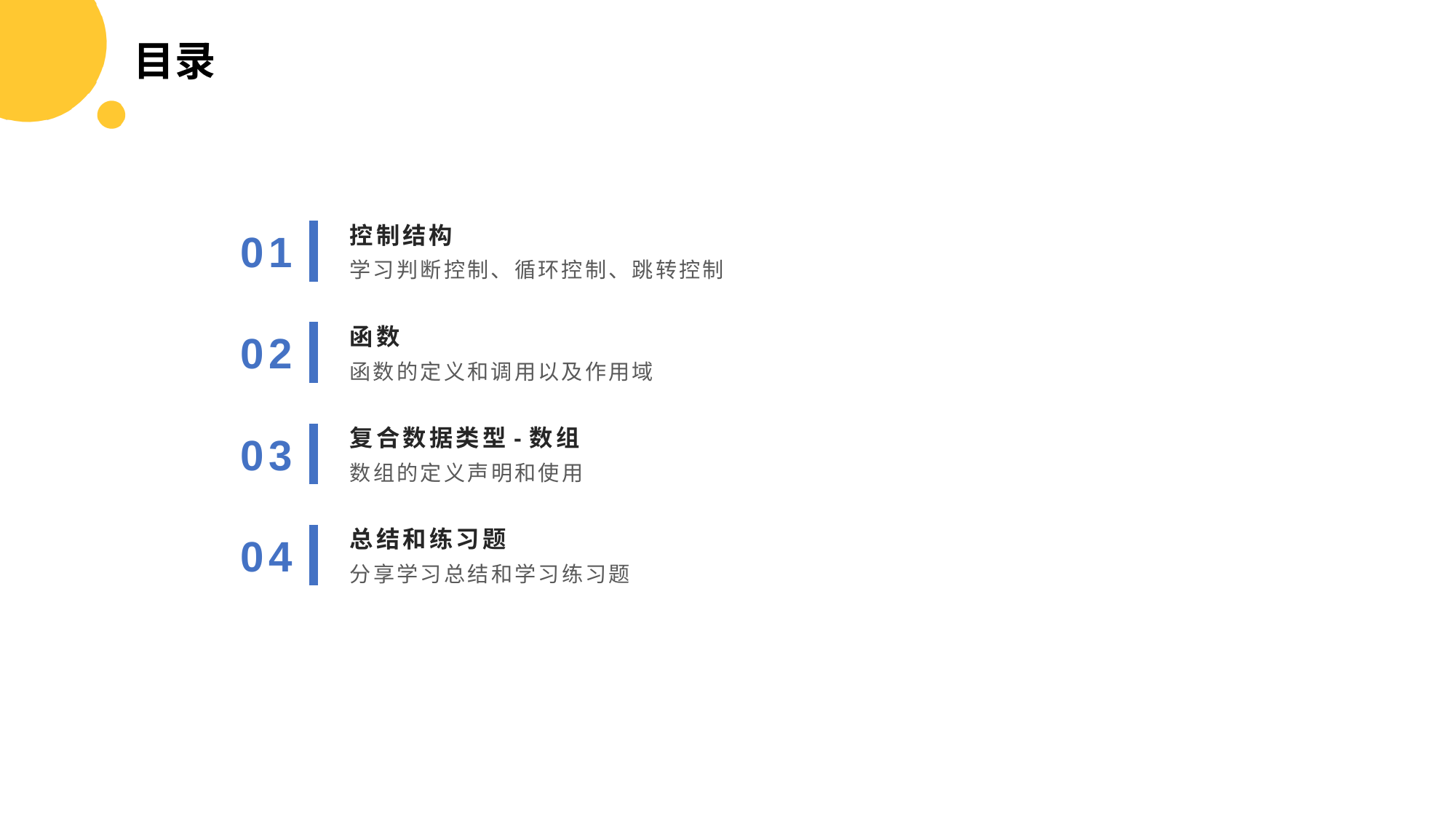

# 目录
控制结构
01
学习判断控制、循环控制、跳转控制
函数
02
函数的定义和调用以及作用域
复合数据类型-数组
03
数组的定义声明和使用
总结和练习题
04
分享学习总结和学习练习题